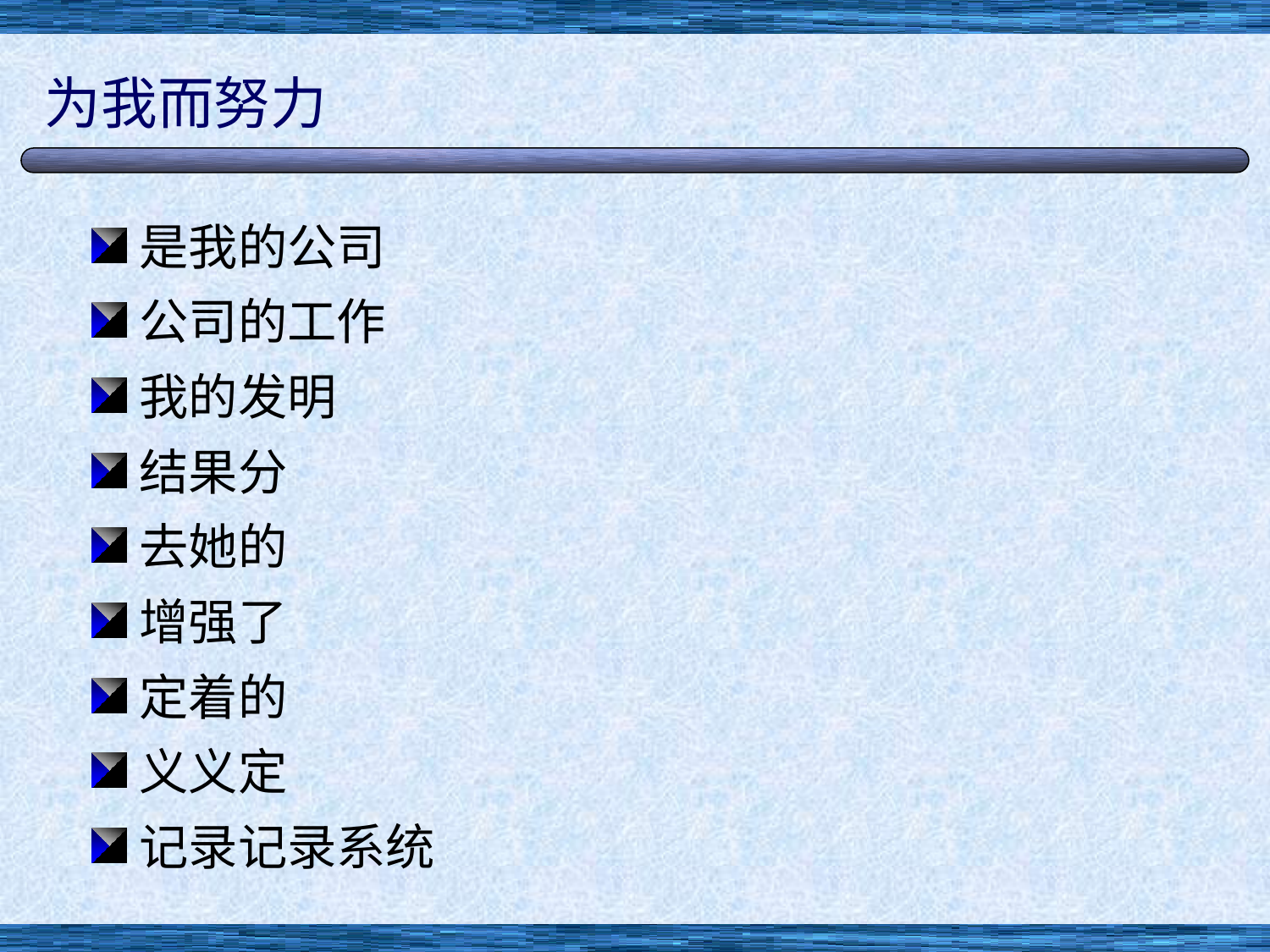

# 为我而努力
是我的公司
公司的工作
我的发明
结果分
去她的
增强了
定着的
义义定
记录记录系统